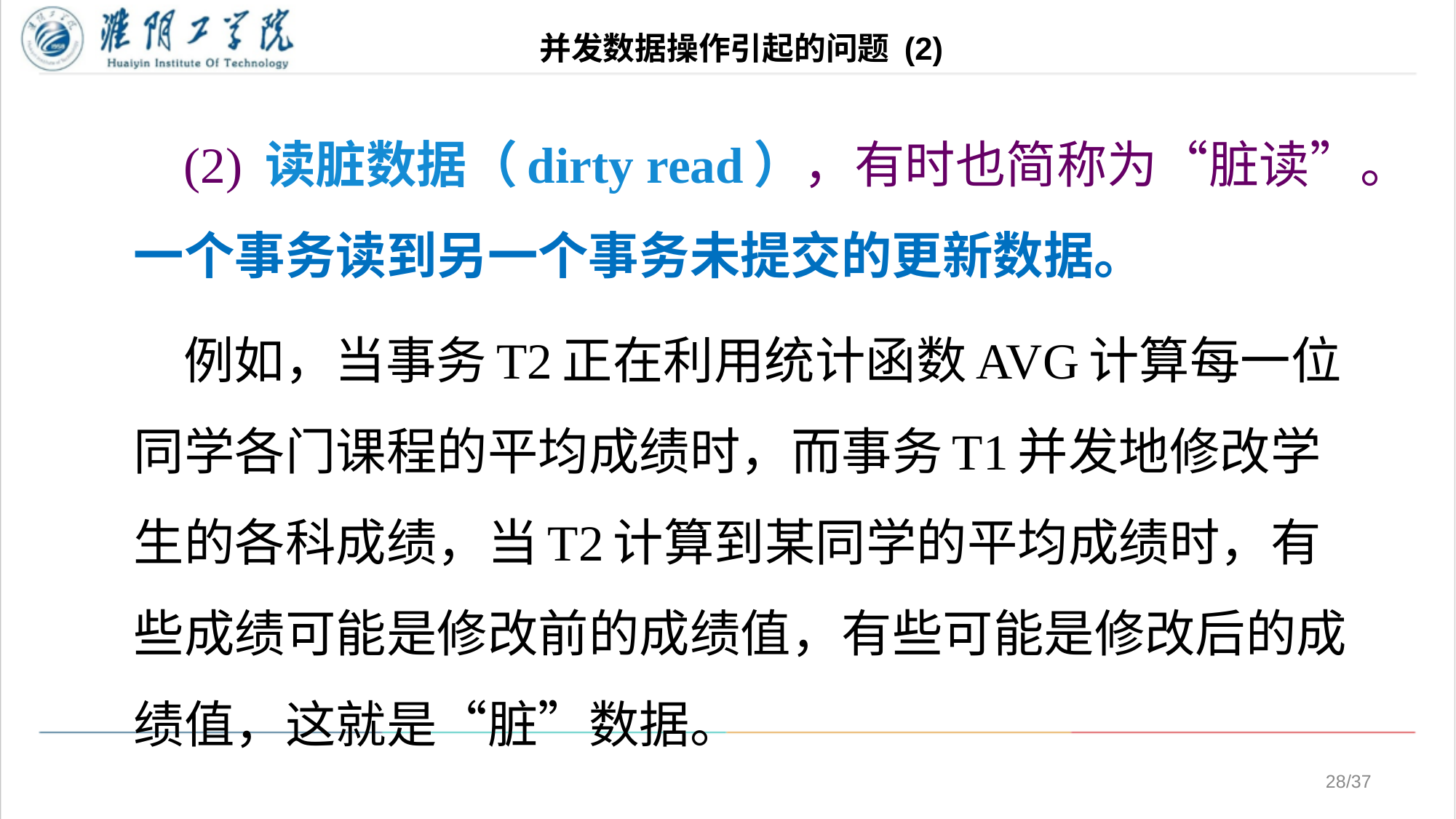

# 并发数据操作引起的问题 (2)
(2) 读脏数据（dirty read），有时也简称为“脏读”。一个事务读到另一个事务未提交的更新数据。
例如，当事务T2正在利用统计函数AVG计算每一位同学各门课程的平均成绩时，而事务T1并发地修改学生的各科成绩，当T2计算到某同学的平均成绩时，有些成绩可能是修改前的成绩值，有些可能是修改后的成绩值，这就是“脏”数据。

28/37